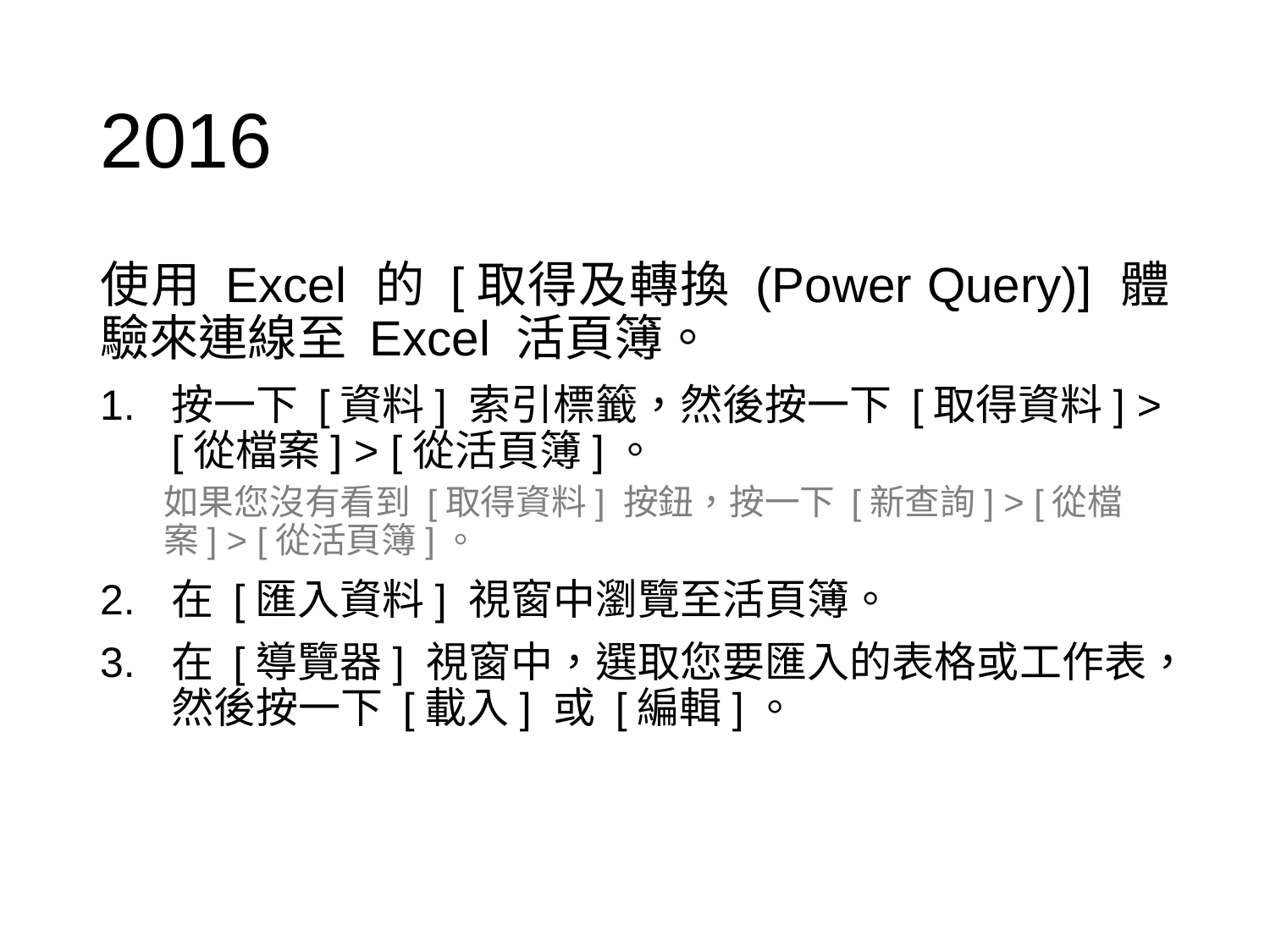

# 2016
使用 Excel 的 [取得及轉換 (Power Query)] 體驗來連線至 Excel 活頁簿。
按一下 [資料] 索引標籤，然後按一下 [取得資料] > [從檔案] > [從活頁簿]。
如果您沒有看到 [取得資料] 按鈕，按一下 [新查詢] > [從檔案] > [從活頁簿]。
在 [匯入資料] 視窗中瀏覽至活頁簿。
在 [導覽器] 視窗中，選取您要匯入的表格或工作表，然後按一下 [載入] 或 [編輯]。